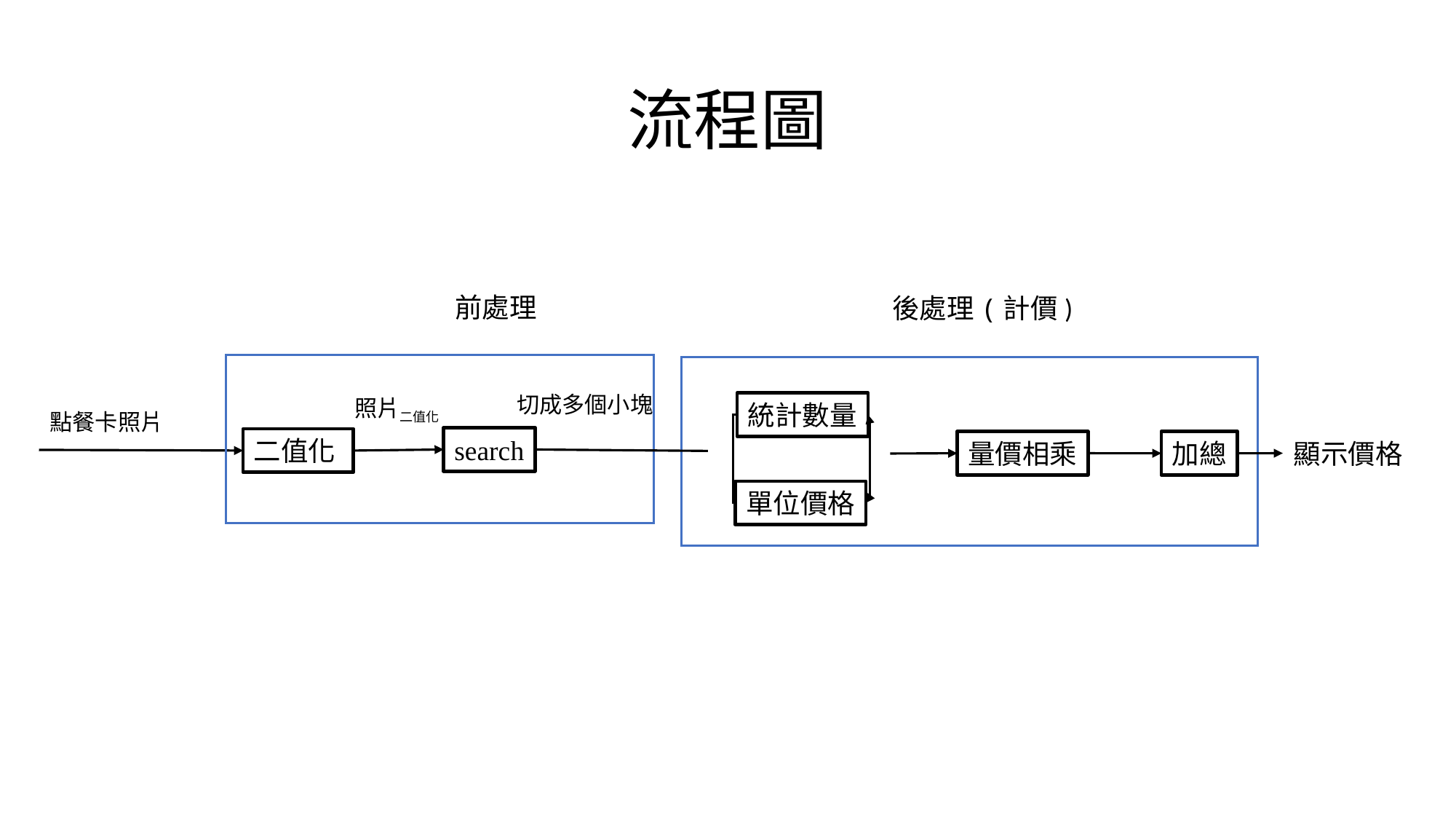

# 流程圖
前處理
後處理(計價)

切成多個小塊
照片二值化
統計數量
點餐卡照片
search
二值化
量價相乘
顯示價格
加總
單位價格